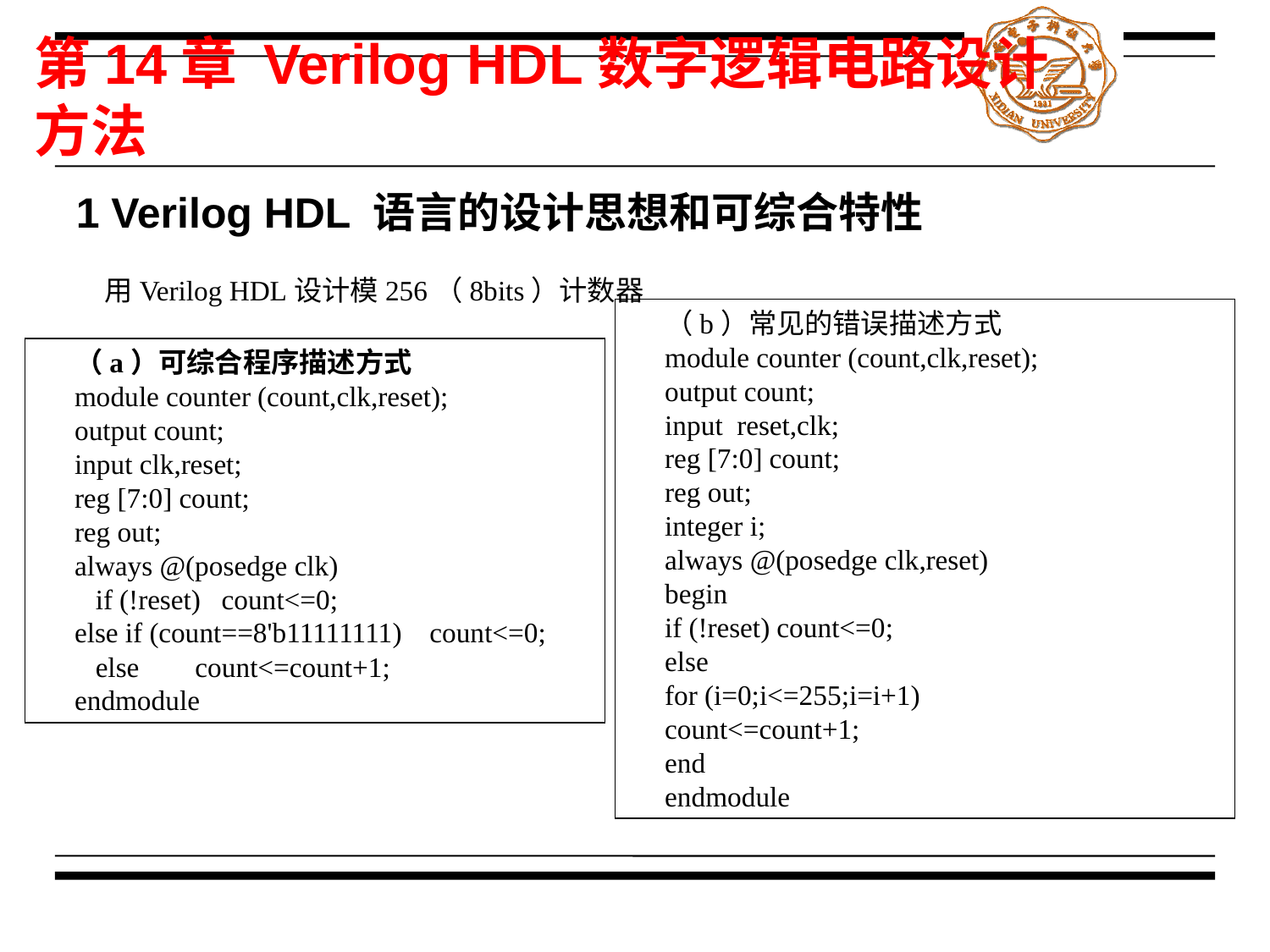

# 第14章 Verilog HDL数字逻辑电路设计方法
1 Verilog HDL 语言的设计思想和可综合特性
用Verilog HDL设计模256（8bits）计数器
（b）常见的错误描述方式
module counter (count,clk,reset);
output count;
input  reset,clk;
reg [7:0] count;
reg out;
integer i;
always @(posedge clk,reset)
begin
if (!reset) count<=0;
else
for (i=0;i<=255;i=i+1)
count<=count+1;
end
endmodule
（a）可综合程序描述方式
module counter (count,clk,reset);
output count;
input clk,reset;
reg [7:0] count;
reg out;
always @(posedge clk)
   if (!reset)   count<=0;
else if (count==8'b11111111)    count<=0;
   else        count<=count+1;
endmodule